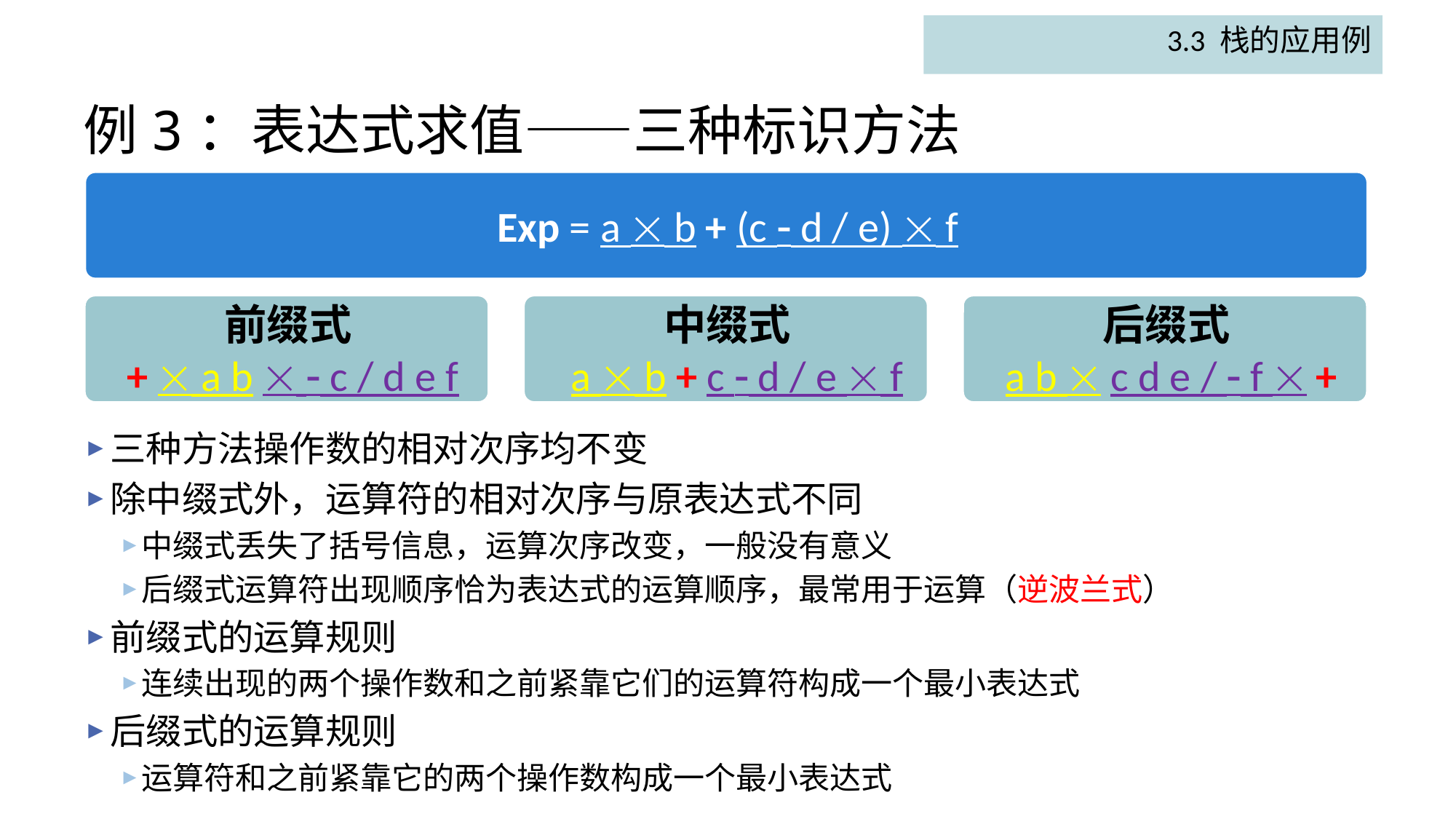

3.3 栈的应用例

# 例3：表达式求值——三种标识方法
Exp = a × b + (c − d / e) × f
前缀式
 + × a b × − c / d e f
中缀式
  a × b + c − d / e × f
后缀式
  a b × c d e / − f × +
三种方法操作数的相对次序均不变
除中缀式外，运算符的相对次序与原表达式不同
中缀式丢失了括号信息，运算次序改变，一般没有意义
后缀式运算符出现顺序恰为表达式的运算顺序，最常用于运算（逆波兰式）
前缀式的运算规则
连续出现的两个操作数和之前紧靠它们的运算符构成一个最小表达式
后缀式的运算规则
运算符和之前紧靠它的两个操作数构成一个最小表达式